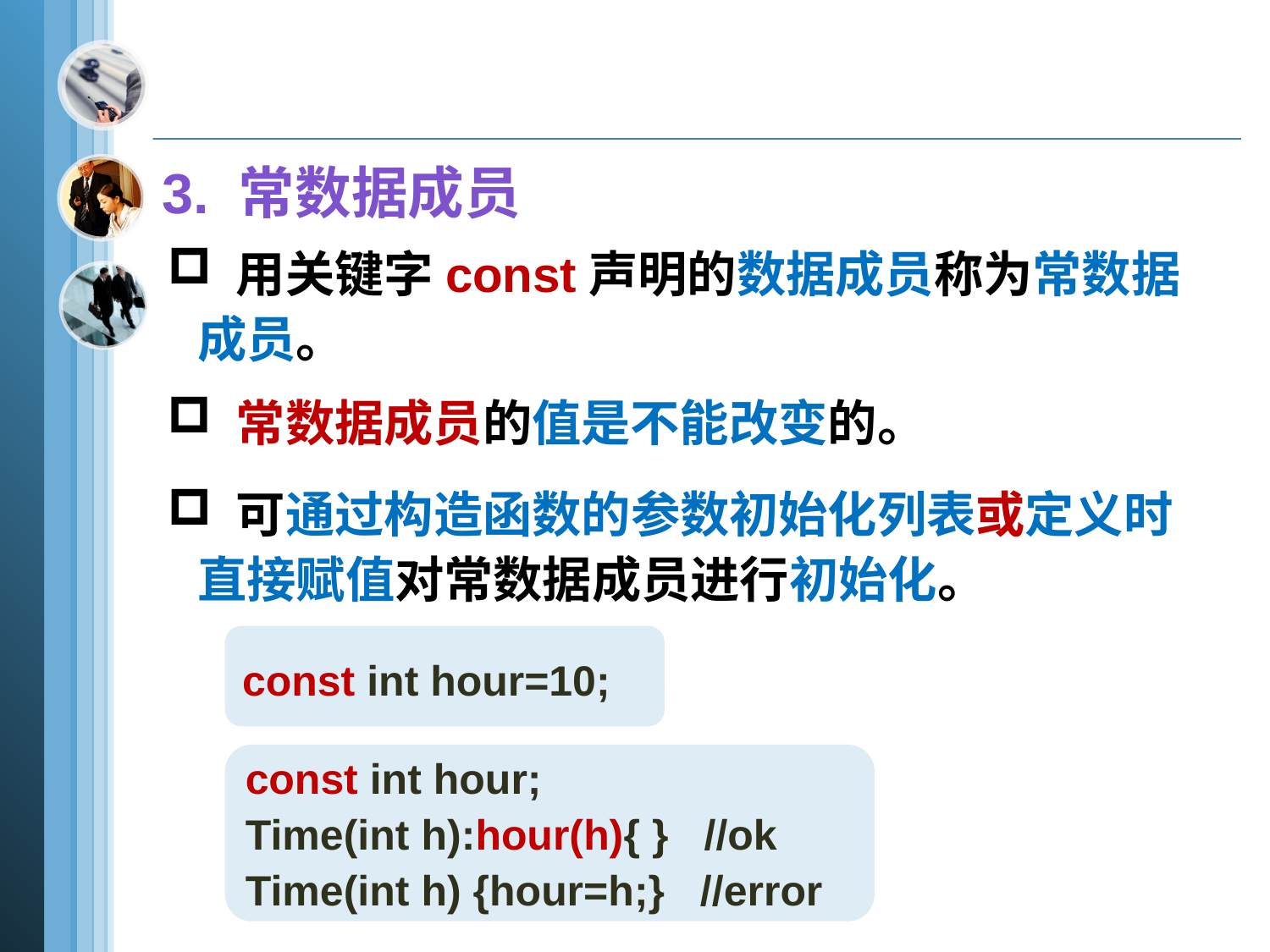

3. 常数据成员

 用关键字const声明的数据成员称为常数据成员。
 常数据成员的值是不能改变的。
 可通过构造函数的参数初始化列表或定义时直接赋值对常数据成员进行初始化。
const int hour=10;

const int hour;
Time(int h):hour(h){ }   //ok
Time(int h) {hour=h;}   //error